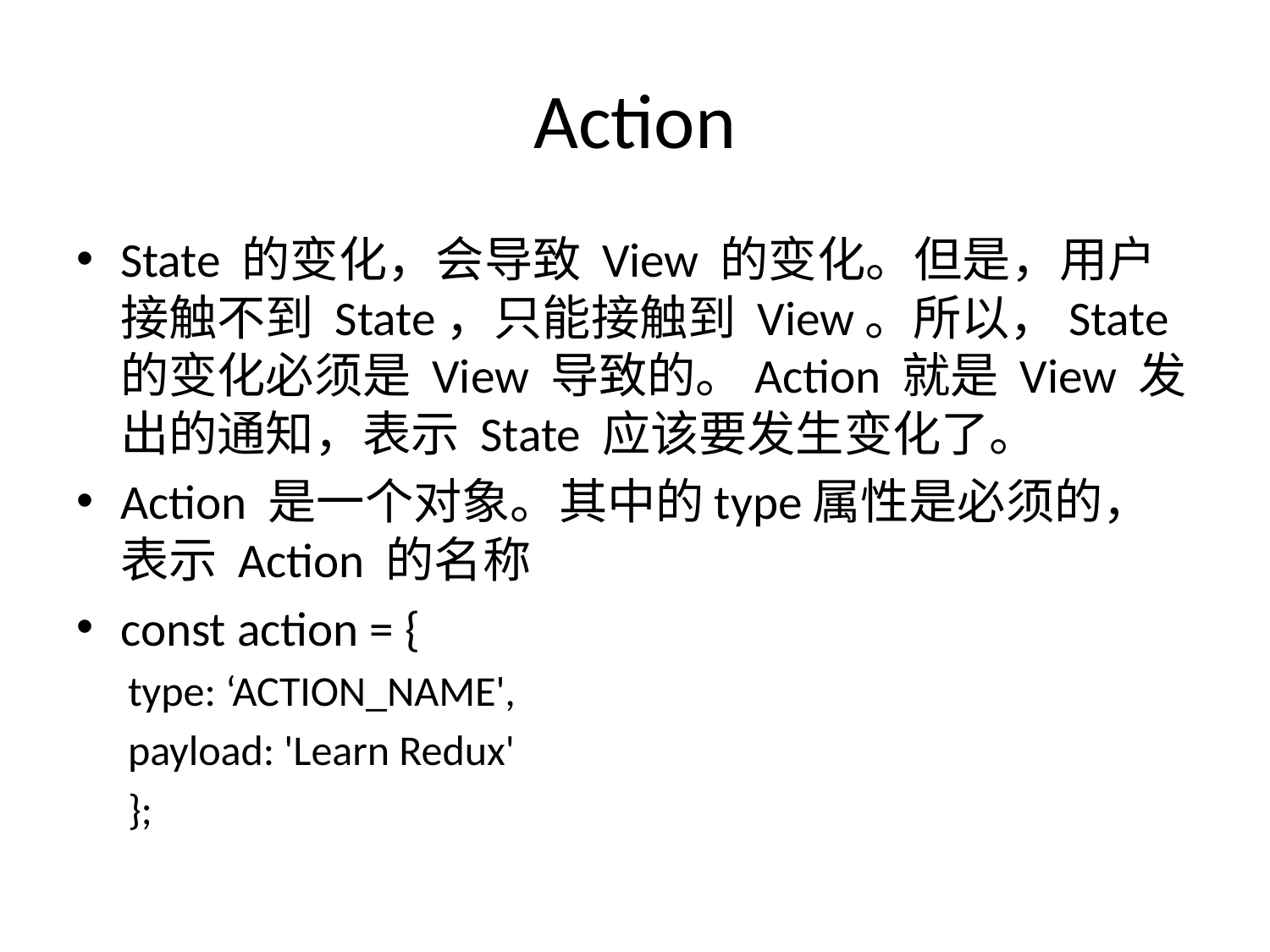

# Action
State 的变化，会导致 View 的变化。但是，用户接触不到 State，只能接触到 View。所以，State 的变化必须是 View 导致的。Action 就是 View 发出的通知，表示 State 应该要发生变化了。
Action 是一个对象。其中的type属性是必须的，表示 Action 的名称
const action = {
type: ‘ACTION_NAME',
payload: 'Learn Redux'
};